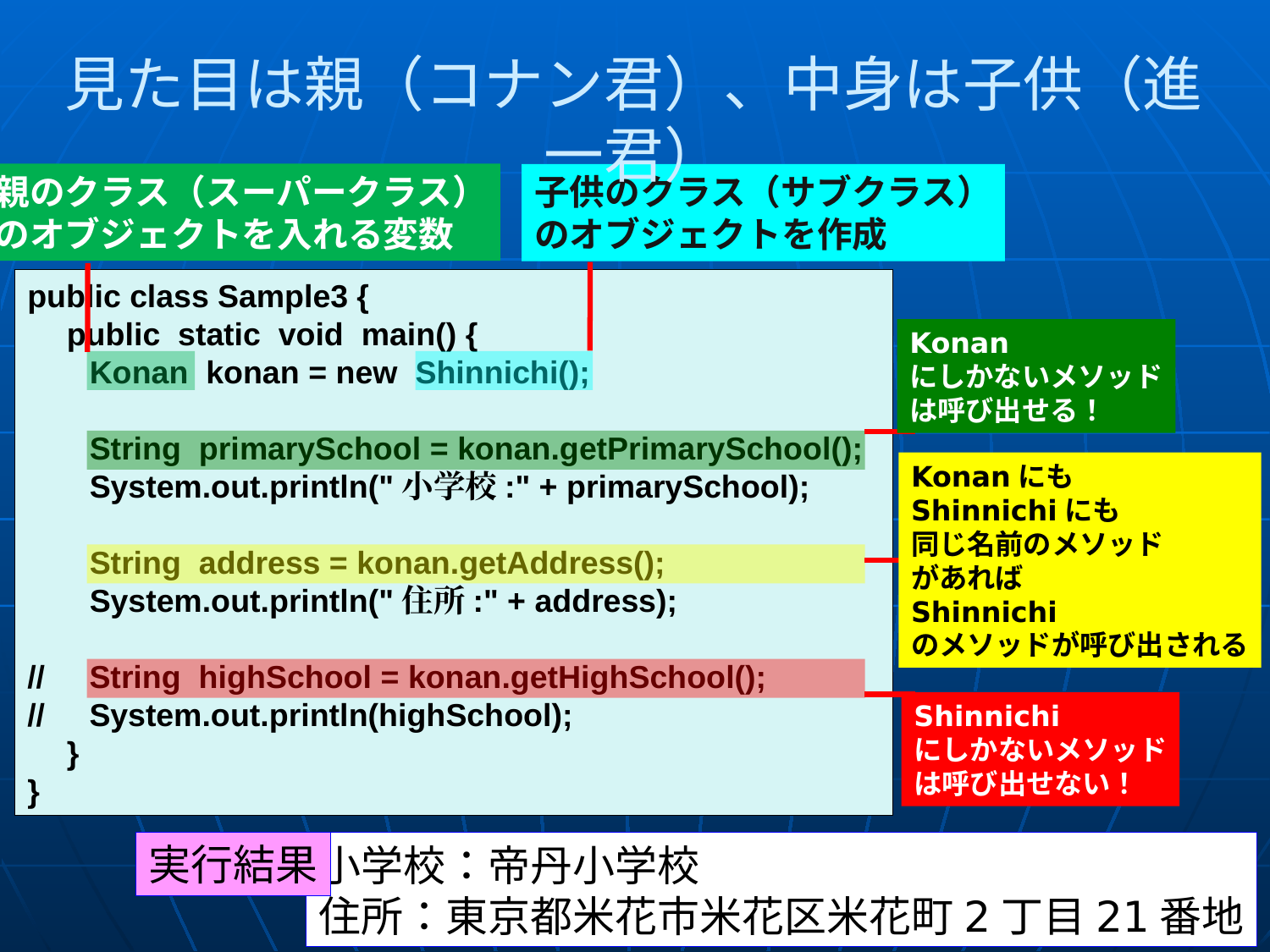

# 見た目は親（コナン君）、中身は子供（進一君）
親のクラス（スーパークラス）
のオブジェクトを入れる変数
子供のクラス（サブクラス）
のオブジェクトを作成
public class Sample3 {
　public  static  void  main() {
       Konan  konan = new  Shinnichi();

       String  primarySchool = konan.getPrimarySchool();
       System.out.println("小学校:" + primarySchool);

       String  address = konan.getAddress();
       System.out.println("住所:" + address);

//     String  highSchool = konan.getHighSchool();
//     System.out.println(highSchool);
　}
}
Konan
にしかないメソッド
は呼び出せる！

Konanにも
Shinnichiにも
同じ名前のメソッド
があれば
Shinnichi
のメソッドが呼び出される

Shinnichi
にしかないメソッド
は呼び出せない！
実行結果
小学校：帝丹小学校
住所：東京都米花市米花区米花町2丁目21番地